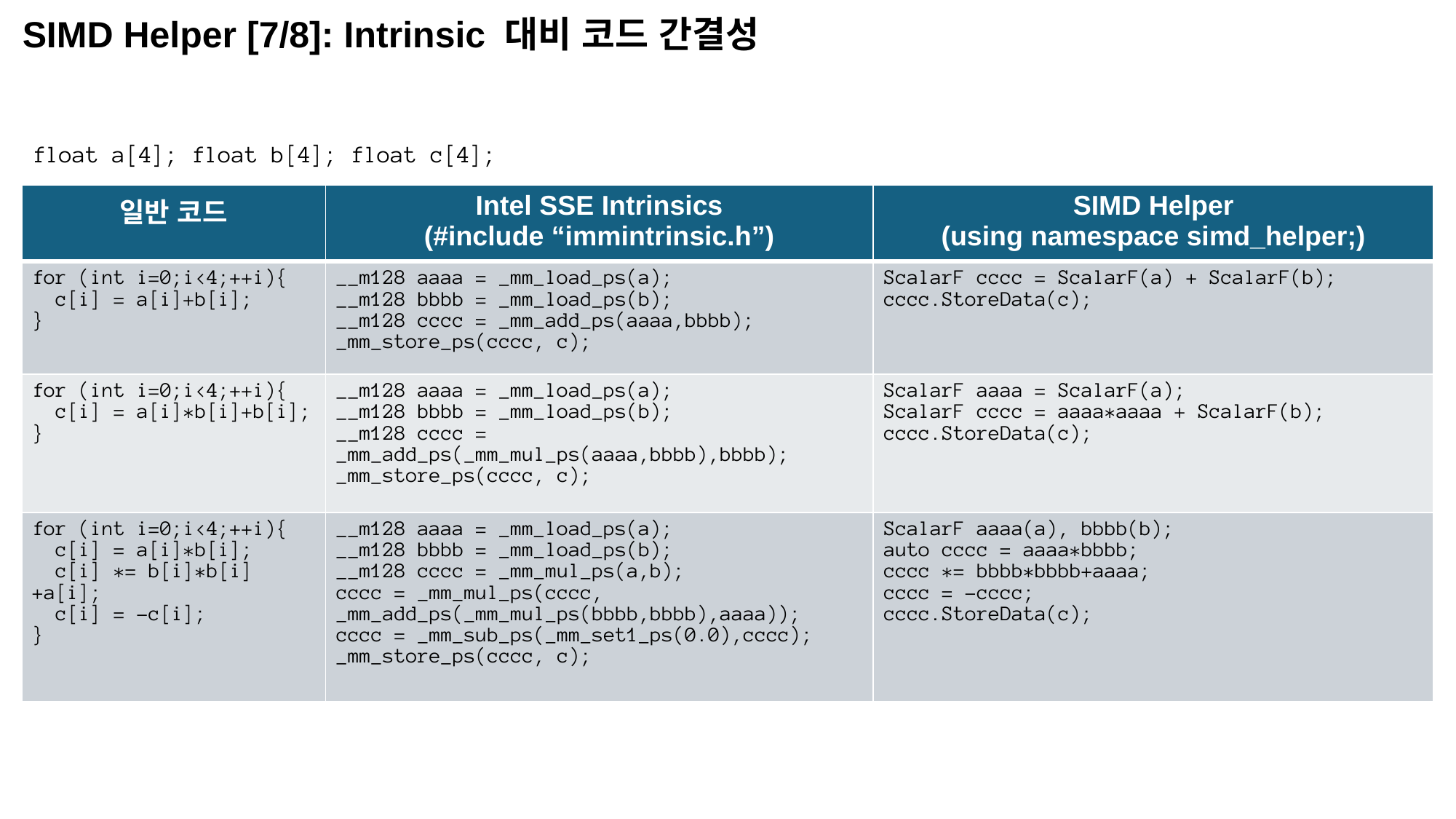

SIMD Helper [7/8]: Intrinsic 대비 코드 간결성
float a[4]; float b[4]; float c[4];
| 일반 코드 | Intel SSE Intrinsics (#include “immintrinsic.h”) | SIMD Helper (using namespace simd\_helper;) |
| --- | --- | --- |
| for (int i=0;i<4;++i){ c[i] = a[i]+b[i]; } | \_\_m128 aaaa = \_mm\_load\_ps(a); \_\_m128 bbbb = \_mm\_load\_ps(b); \_\_m128 cccc = \_mm\_add\_ps(aaaa,bbbb); \_mm\_store\_ps(cccc, c); | ScalarF cccc = ScalarF(a) + ScalarF(b); cccc.StoreData(c); |
| for (int i=0;i<4;++i){ c[i] = a[i]\*b[i]+b[i]; } | \_\_m128 aaaa = \_mm\_load\_ps(a); \_\_m128 bbbb = \_mm\_load\_ps(b); \_\_m128 cccc = \_mm\_add\_ps(\_mm\_mul\_ps(aaaa,bbbb),bbbb); \_mm\_store\_ps(cccc, c); | ScalarF aaaa = ScalarF(a); ScalarF cccc = aaaa\*aaaa + ScalarF(b); cccc.StoreData(c); |
| for (int i=0;i<4;++i){ c[i] = a[i]\*b[i]; c[i] \*= b[i]\*b[i]+a[i]; c[i] = -c[i]; } | \_\_m128 aaaa = \_mm\_load\_ps(a); \_\_m128 bbbb = \_mm\_load\_ps(b); \_\_m128 cccc = \_mm\_mul\_ps(a,b); cccc = \_mm\_mul\_ps(cccc, \_mm\_add\_ps(\_mm\_mul\_ps(bbbb,bbbb),aaaa)); cccc = \_mm\_sub\_ps(\_mm\_set1\_ps(0.0),cccc); \_mm\_store\_ps(cccc, c); | ScalarF aaaa(a), bbbb(b); auto cccc = aaaa\*bbbb; cccc \*= bbbb\*bbbb+aaaa; cccc = -cccc; cccc.StoreData(c); |